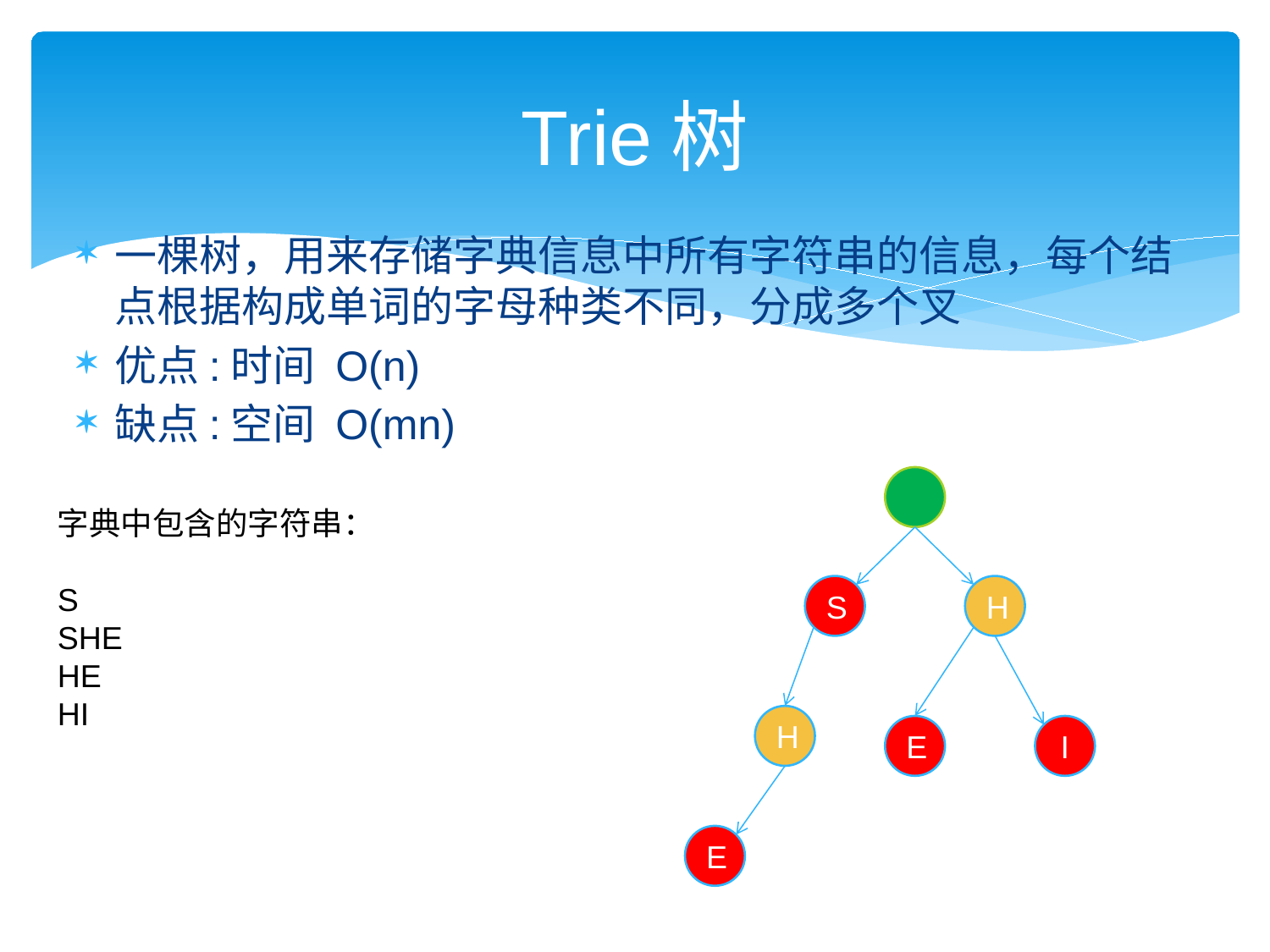

# Trie树
一棵树，用来存储字典信息中所有字符串的信息，每个结点根据构成单词的字母种类不同，分成多个叉
优点:时间 O(n)
缺点:空间 O(mn)

字典中包含的字符串：

S
SHE
HE
HI

S
H
H
E
I
E